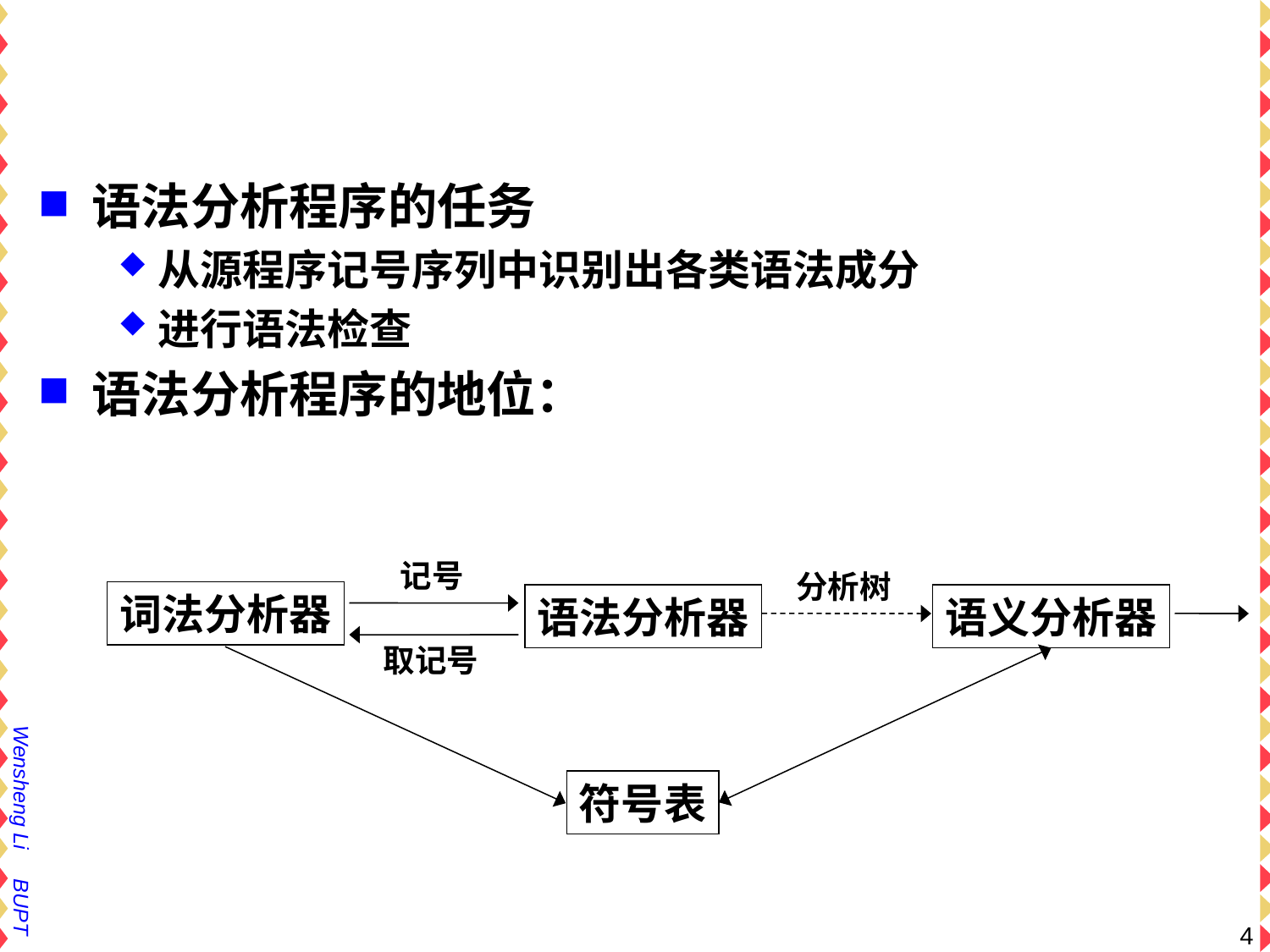

语法分析程序的任务
从源程序记号序列中识别出各类语法成分
进行语法检查
语法分析程序的地位：
记号

符号表
分析树
语义分析器

词法分析器

取记号
语法分析器

4